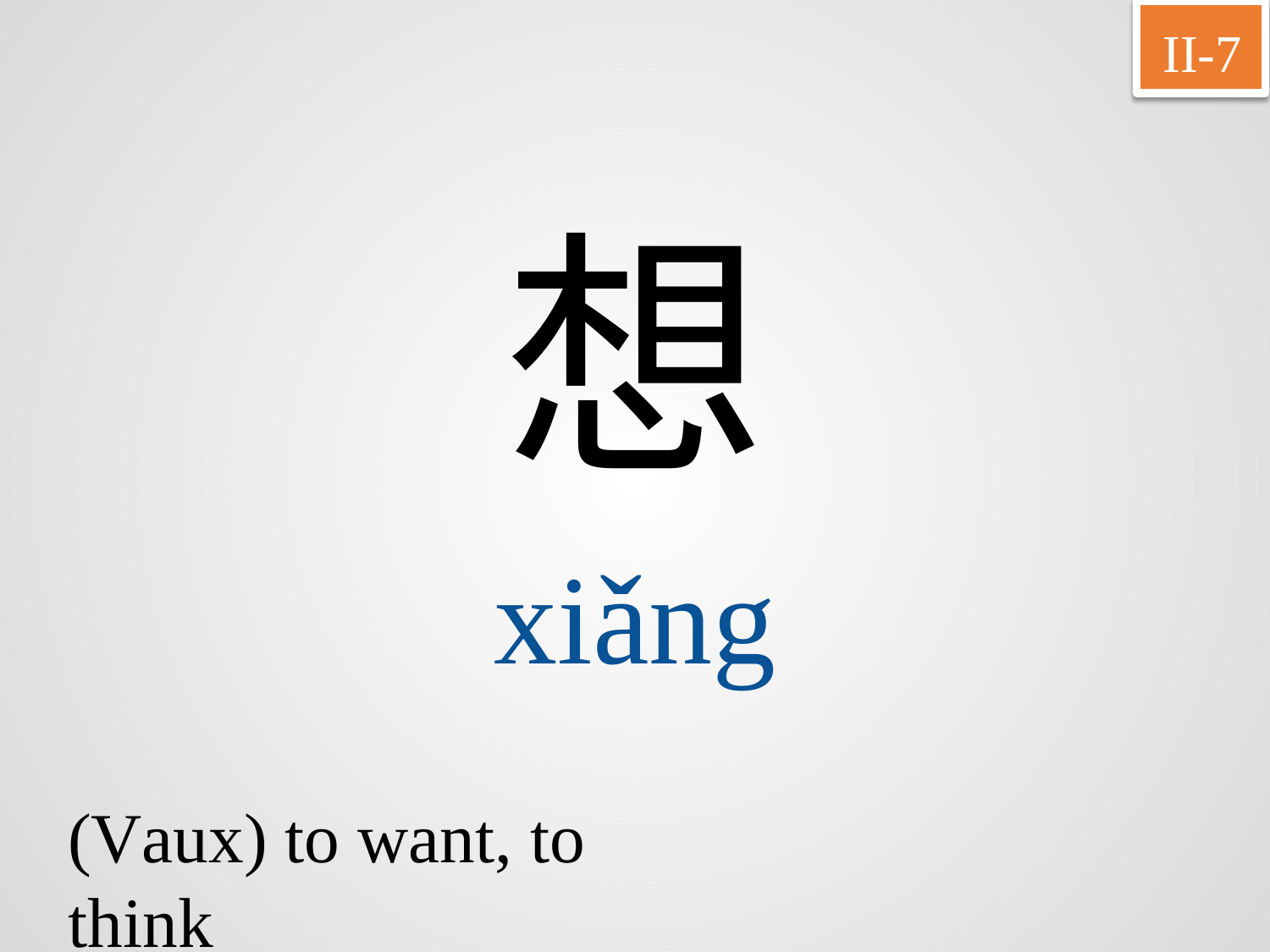

II-7

想
xiǎng
(Vaux) to want, to think